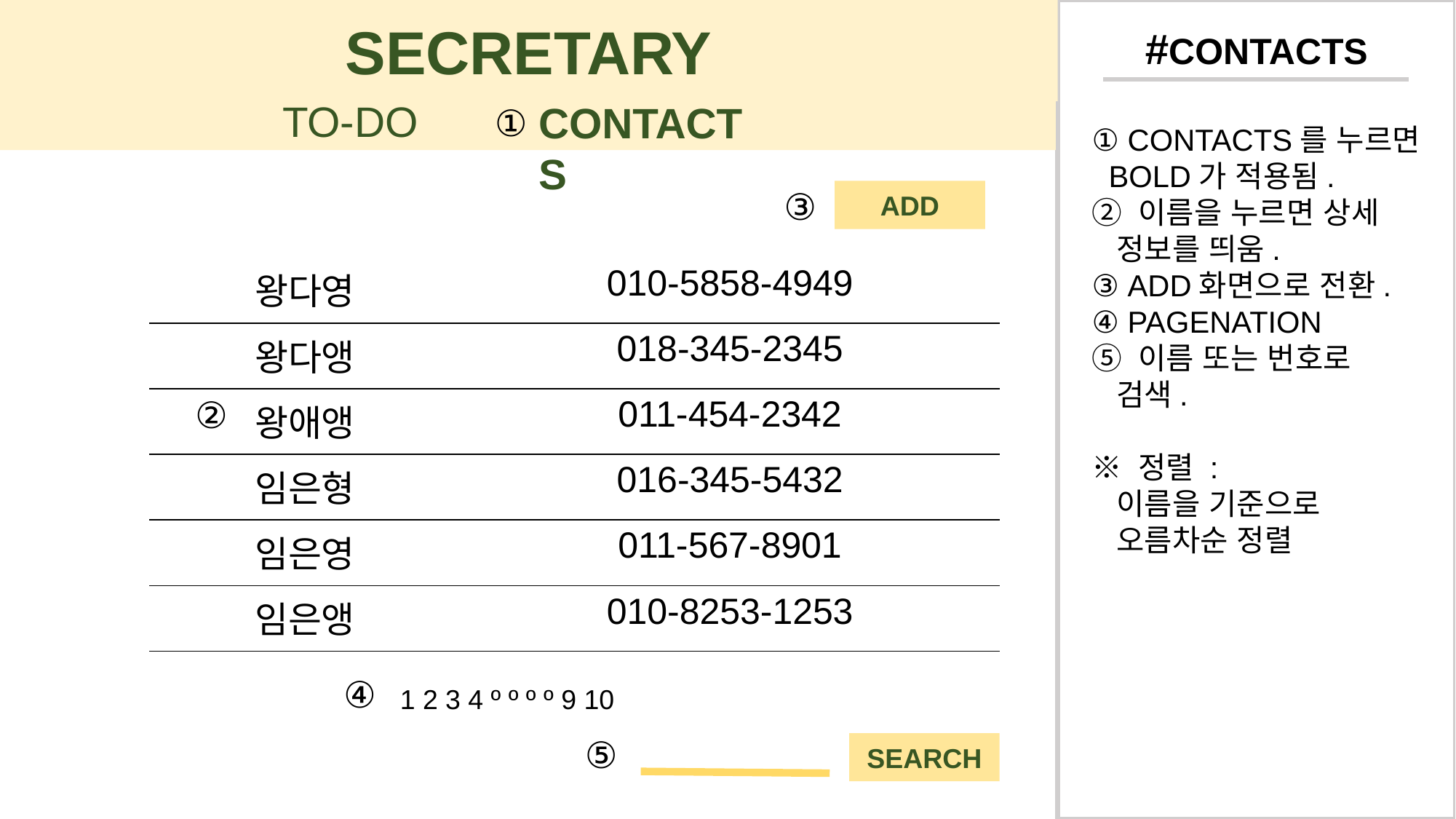

#CONTACTS

TO-DO
CONTACTS
①
① CONTACTS를 누르면
  BOLD가 적용됨.
② 이름을 누르면 상세
  정보를 띄움.
③ ADD화면으로 전환.
④ PAGENATION
⑤ 이름 또는 번호로
  검색.

※ 정렬 :
  이름을 기준으로
  오름차순 정렬
③
ADD
| 왕다영 | 010-5858-4949 |
| --- | --- |
| 왕다앵 | 018-345-2345 |
| 왕애앵 | 011-454-2342 |
| 임은형 | 016-345-5432 |
| 임은영 | 011-567-8901 |
| 임은앵 | 010-8253-1253 |
②
④
1 2 3 4 º º º º 9 10
⑤
SEARCH